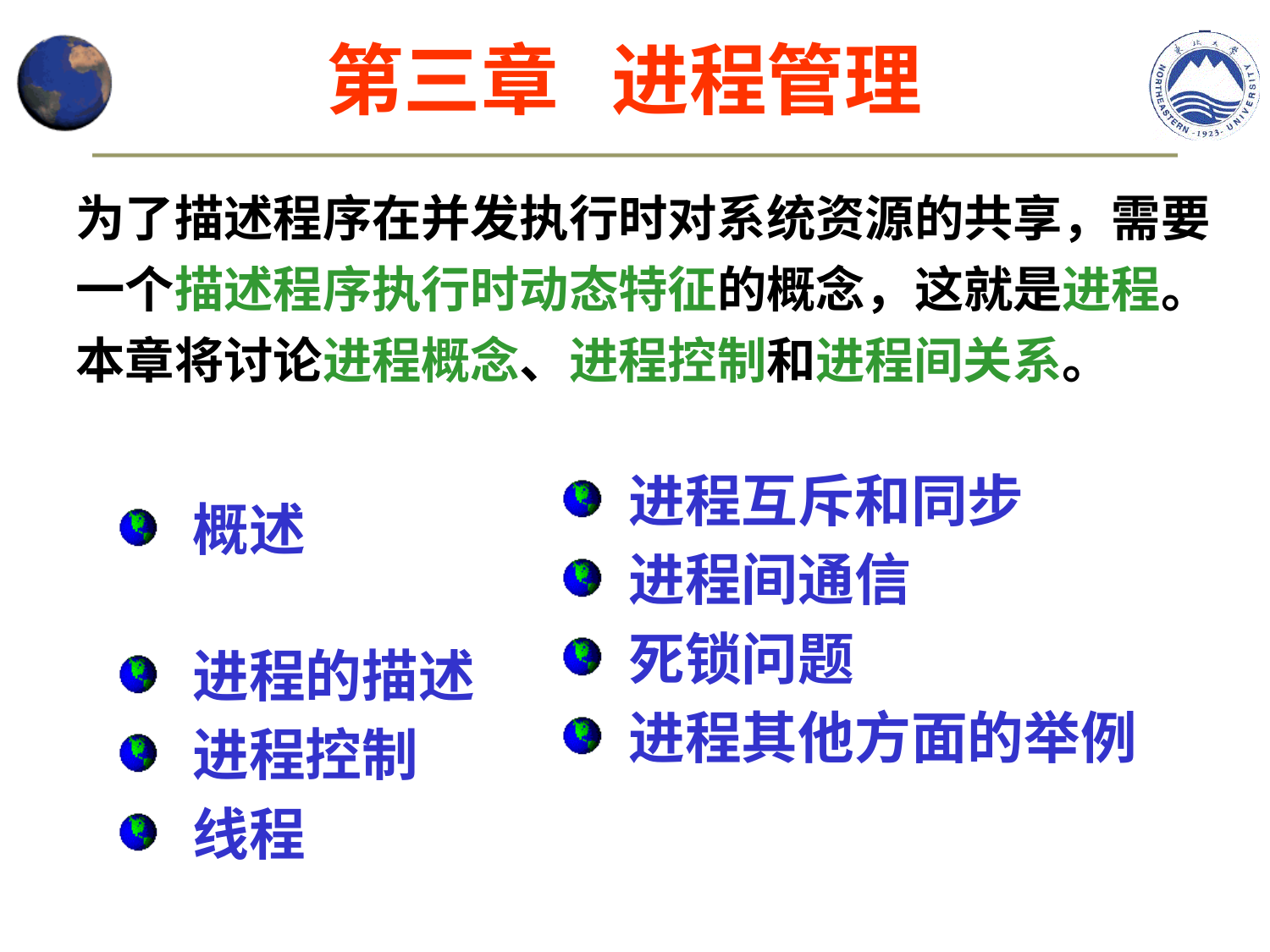

第三章   进程管理
为了描述程序在并发执行时对系统资源的共享，需要一个描述程序执行时动态特征的概念，这就是进程。本章将讨论进程概念、进程控制和进程间关系。
 进程互斥和同步
 进程间通信
 死锁问题
 进程其他方面的举例
 概述
 进程的描述
 进程控制
 线程